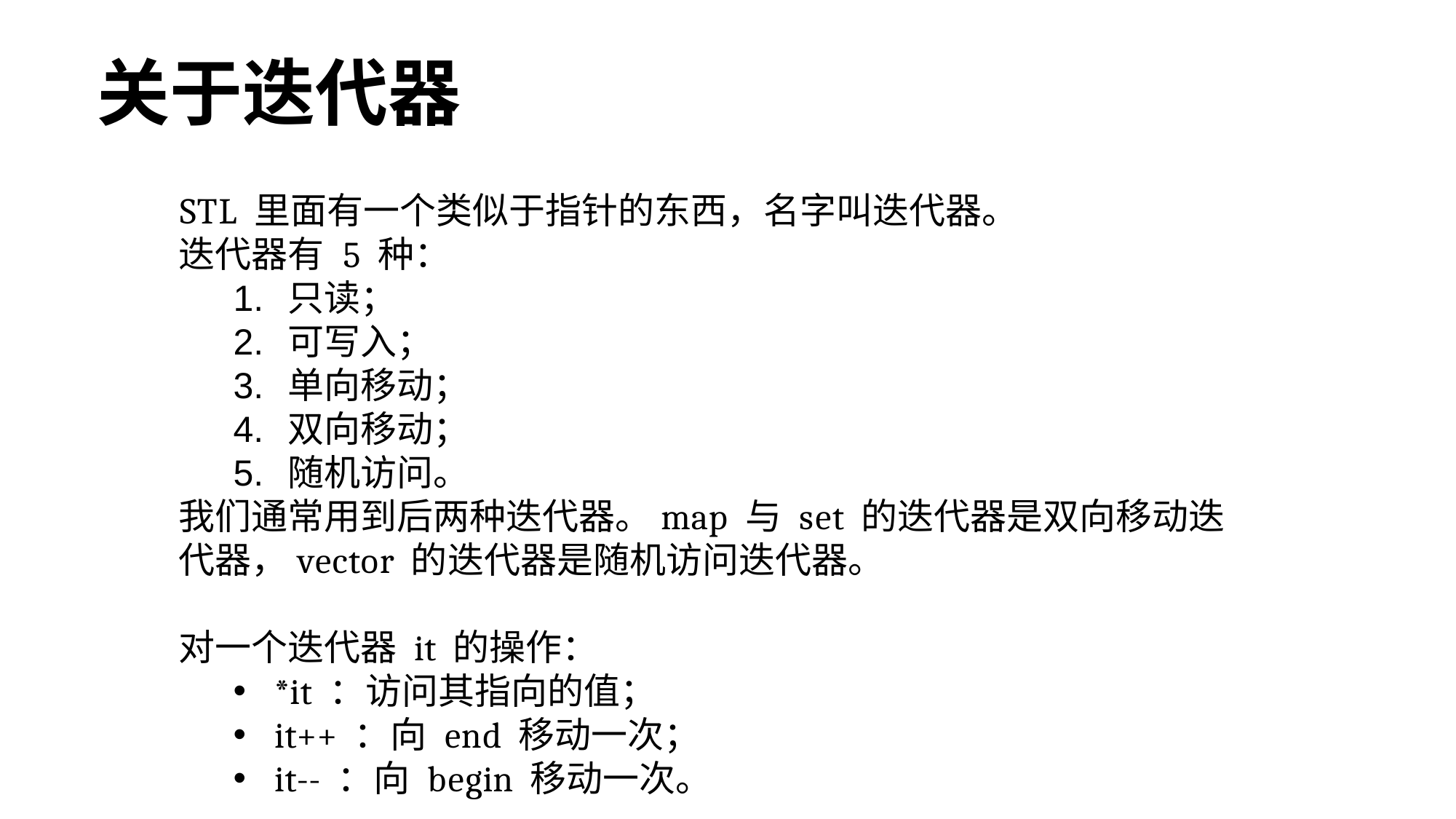

关于迭代器
STL 里面有一个类似于指针的东西，名字叫迭代器。
迭代器有 5 种：
只读；
可写入；
单向移动；
双向移动；
随机访问。
我们通常用到后两种迭代器。map 与 set 的迭代器是双向移动迭代器，vector 的迭代器是随机访问迭代器。

对一个迭代器 it 的操作：
*it ：访问其指向的值；
it++ ：向 end 移动一次；
it-- ：向 begin 移动一次。